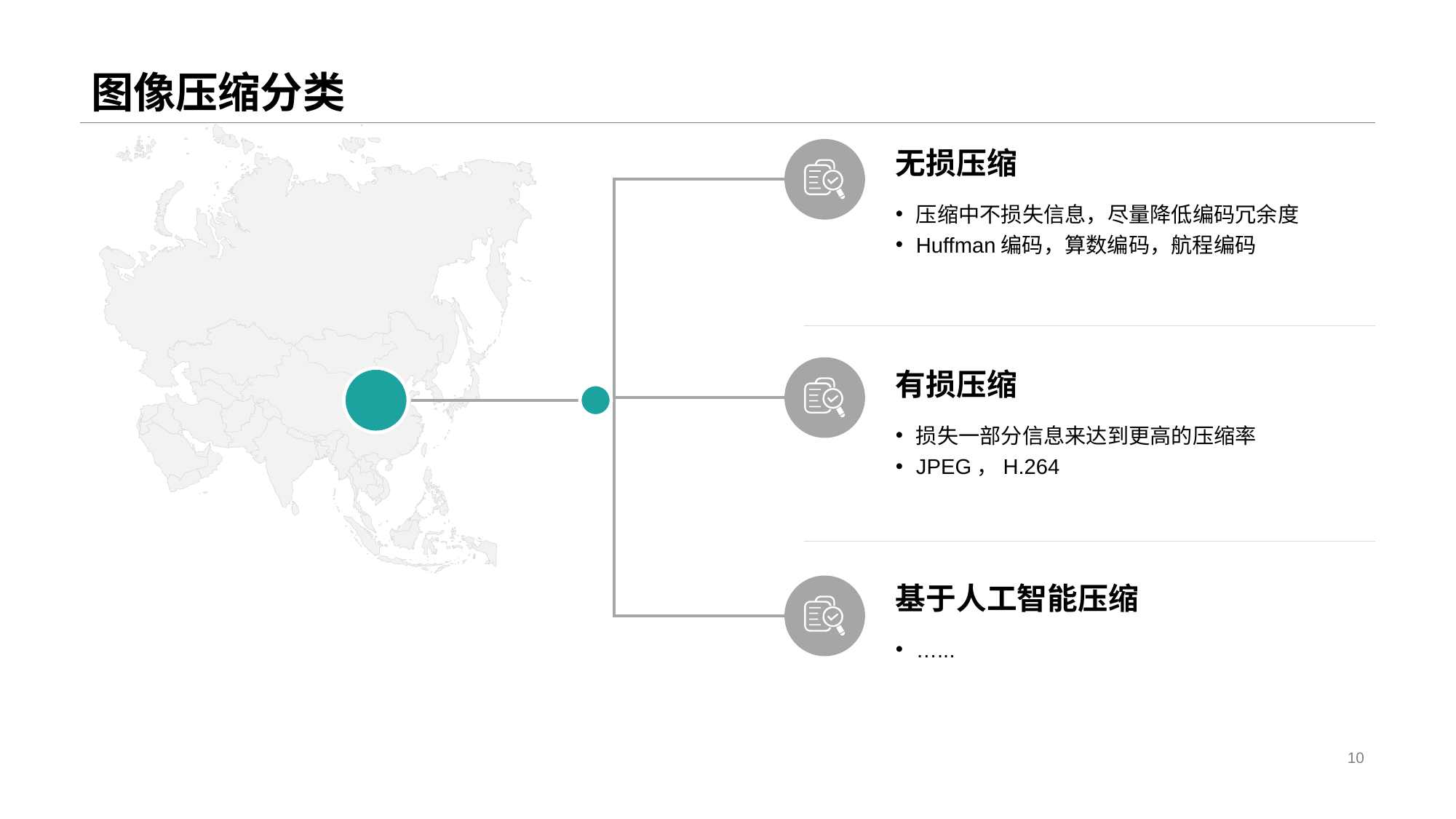

# 图像压缩分类

无损压缩
压缩中不损失信息，尽量降低编码冗余度
Huffman编码，算数编码，航程编码
有损压缩
损失一部分信息来达到更高的压缩率
JPEG，H.264
基于人工智能压缩
…...

10